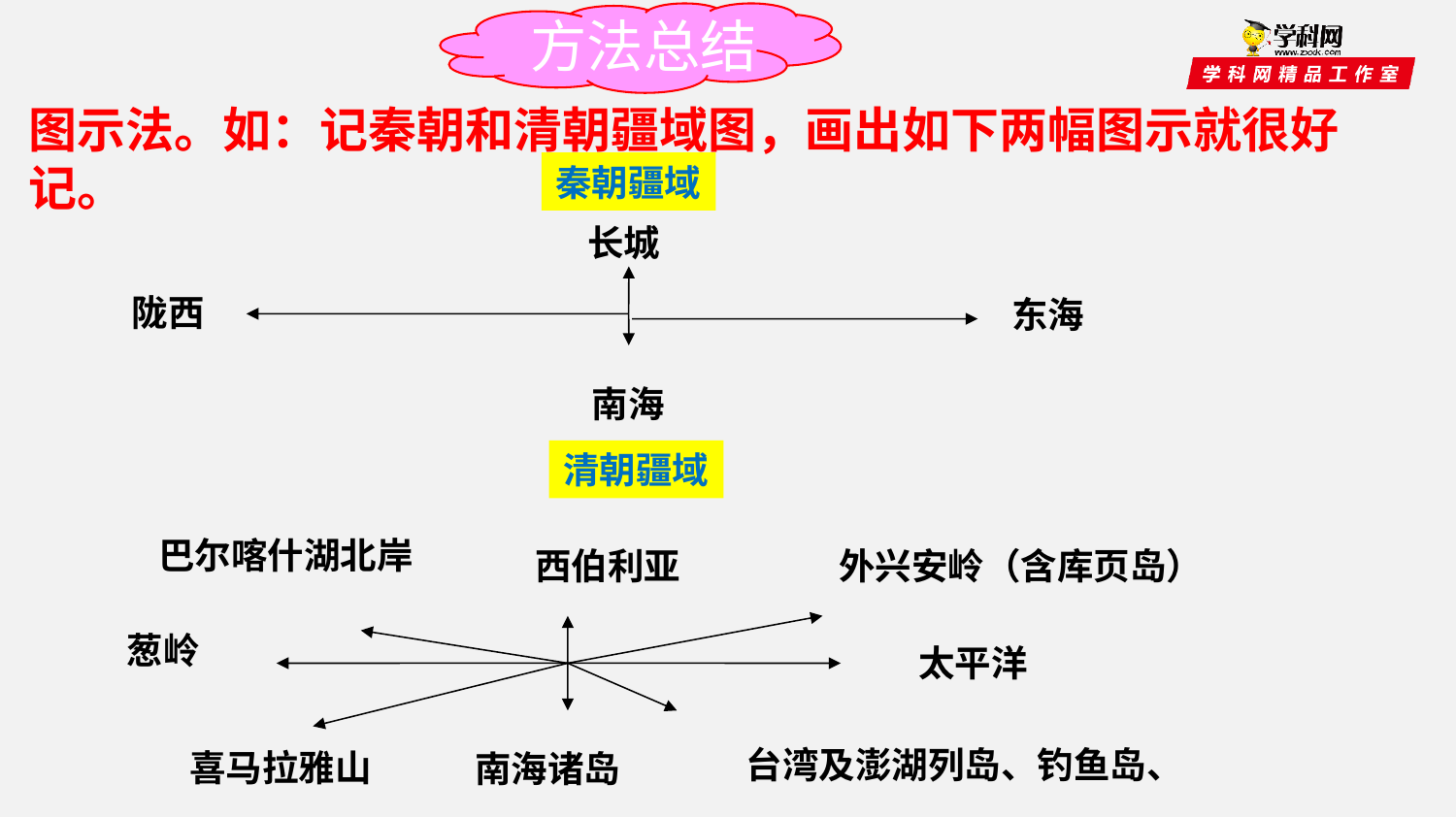

方法总结
图示法。如：记秦朝和清朝疆域图，画出如下两幅图示就很好记。
秦朝疆域
长城

陇西
东海
南海
清朝疆域
巴尔喀什湖北岸
西伯利亚
外兴安岭（含库页岛）

葱岭
太平洋
 台湾及澎湖列岛、钓鱼岛、
喜马拉雅山
南海诸岛